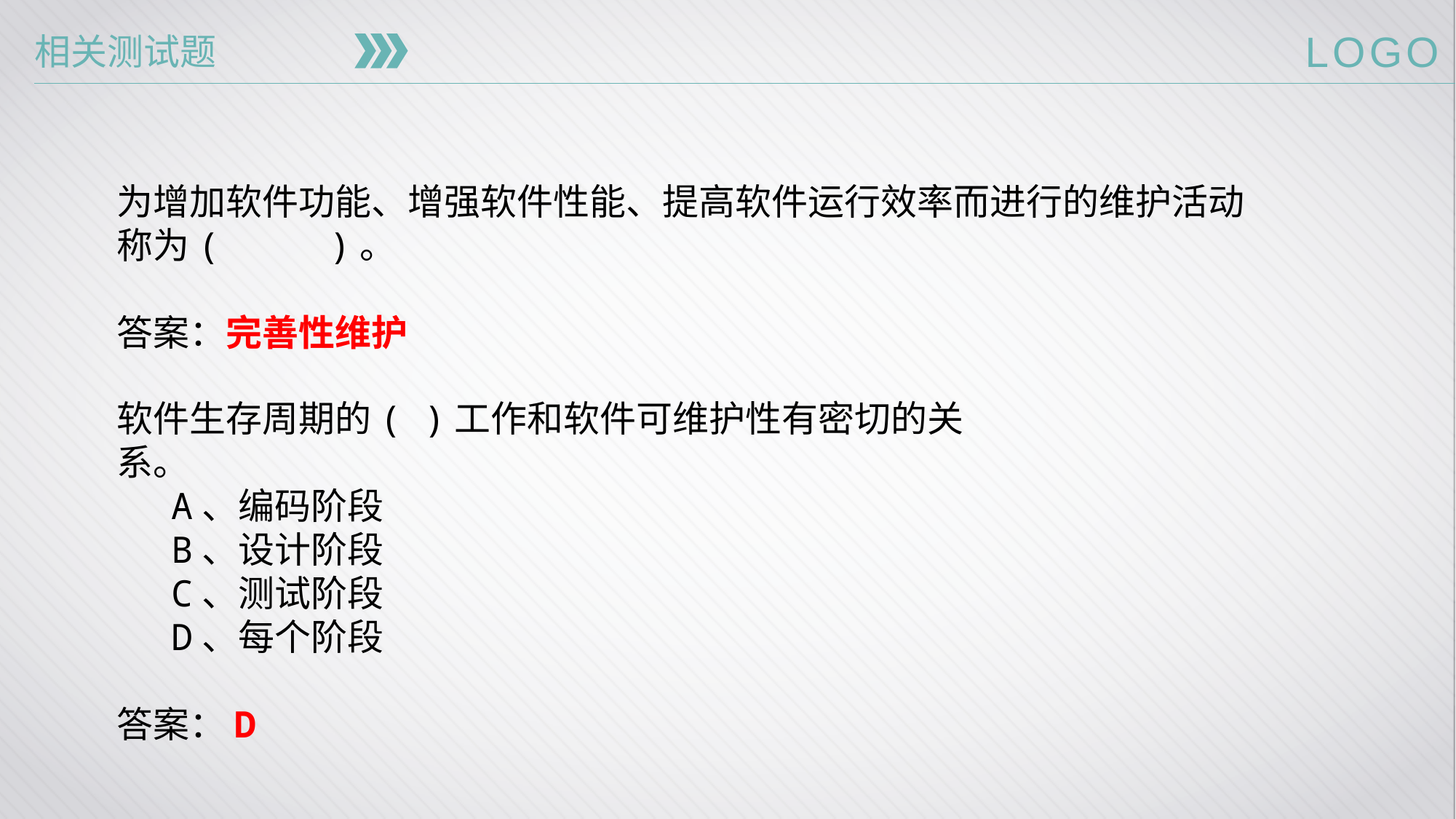

LOGO
相关测试题

为增加软件功能、增强软件性能、提高软件运行效率而进行的维护活动称为(     )。

答案：完善性维护
软件生存周期的( )工作和软件可维护性有密切的关系。
A、编码阶段
B、设计阶段
C、测试阶段
D、每个阶段

答案：D